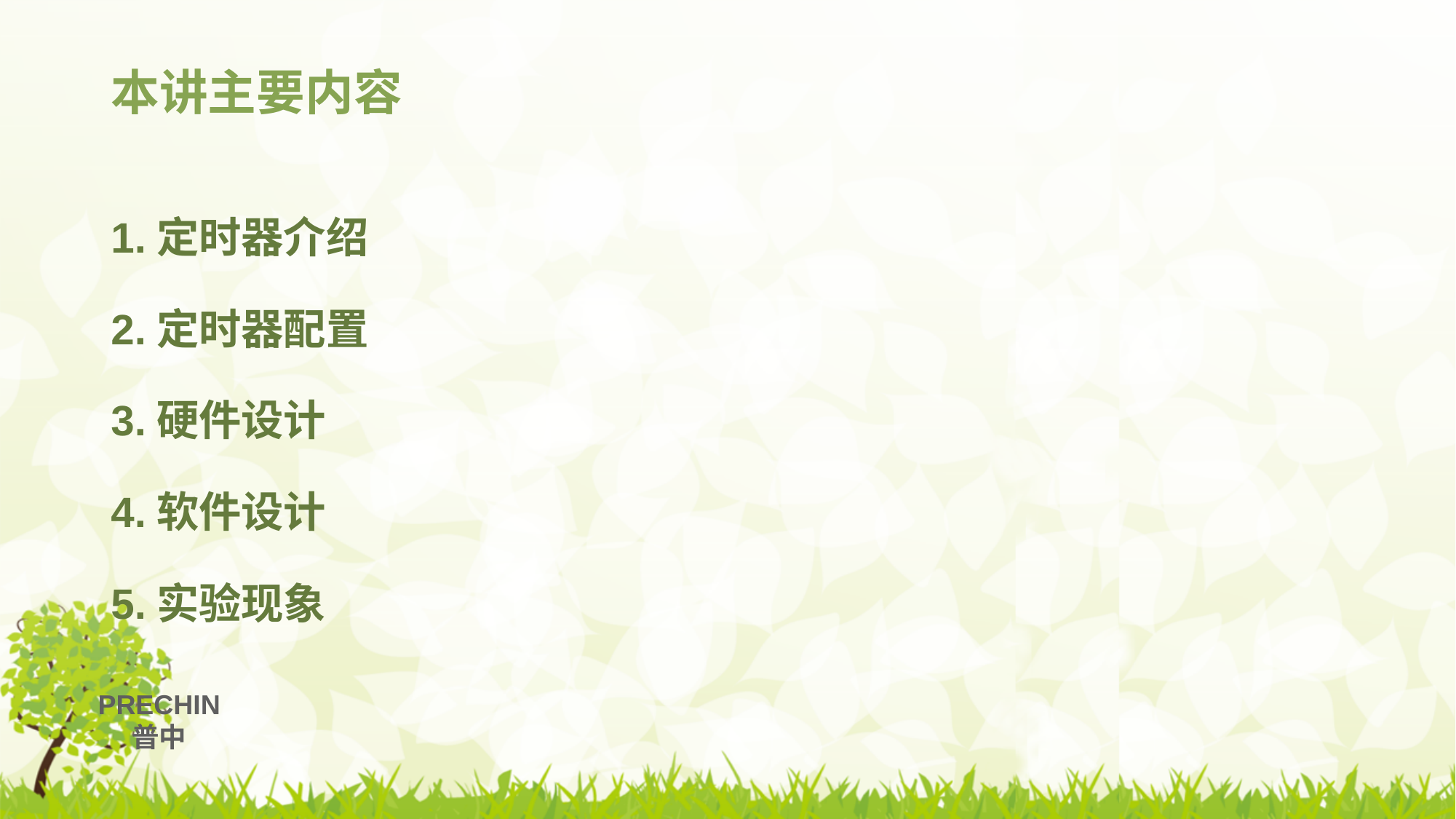

# 本讲主要内容
1.定时器介绍
2.定时器配置
3.硬件设计
4.软件设计
5.实验现象